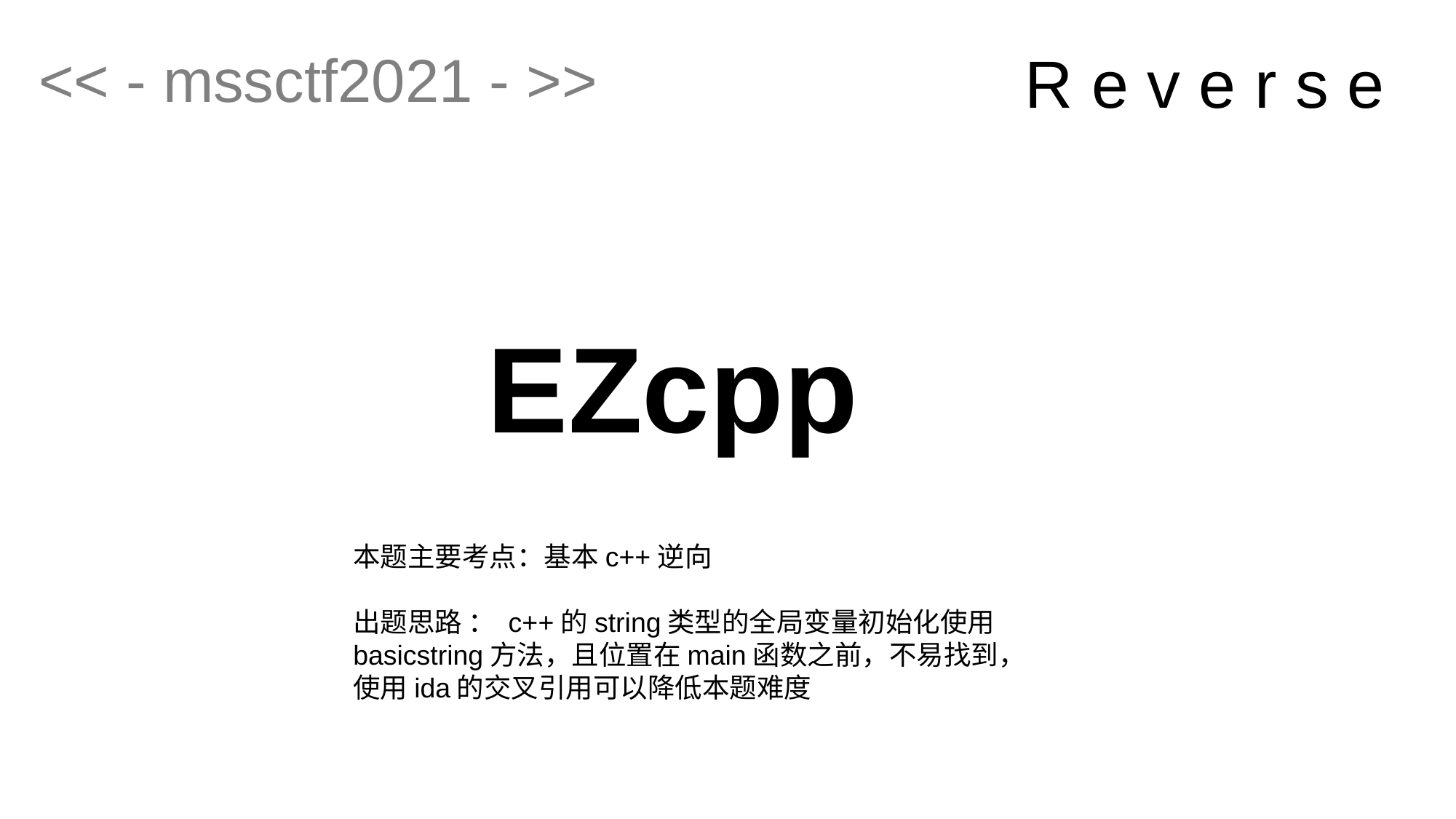

<< - mssctf2021 - >>
R e v e r s e
EZcpp
本题主要考点：基本c++逆向

出题思路 ： c++的string类型的全局变量初始化使用basicstring方法，且位置在main函数之前，不易找到，使用ida的交叉引用可以降低本题难度